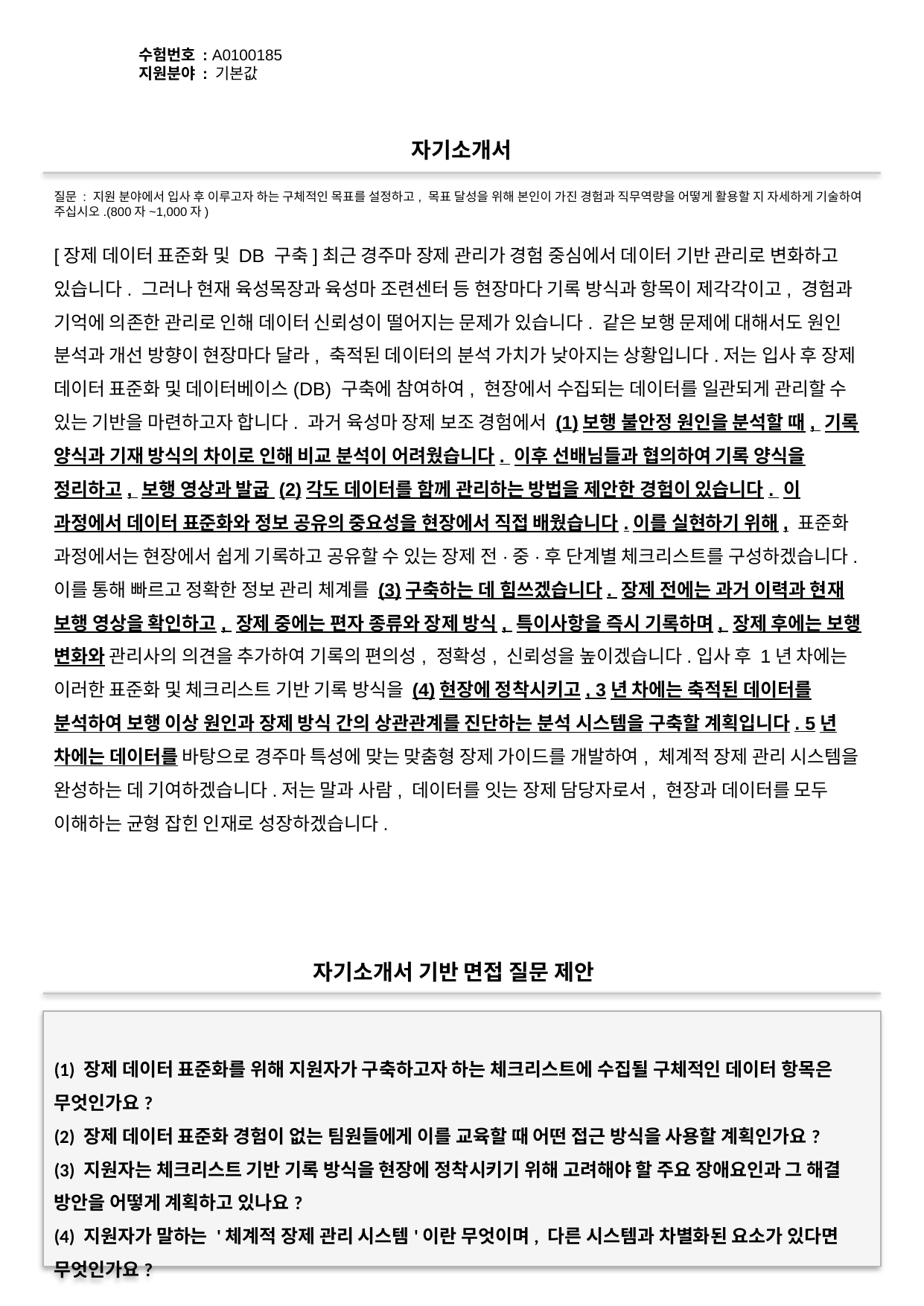

수험번호 : A0100185
지원분야 : 기본값
#

자기소개서

질문 : 지원 분야에서 입사 후 이루고자 하는 구체적인 목표를 설정하고, 목표 달성을 위해 본인이 가진 경험과 직무역량을 어떻게 활용할 지 자세하게 기술하여 주십시오.(800자~1,000자)

[장제 데이터 표준화 및 DB 구축]최근 경주마 장제 관리가 경험 중심에서 데이터 기반 관리로 변화하고 있습니다. 그러나 현재 육성목장과 육성마 조련센터 등 현장마다 기록 방식과 항목이 제각각이고, 경험과 기억에 의존한 관리로 인해 데이터 신뢰성이 떨어지는 문제가 있습니다. 같은 보행 문제에 대해서도 원인 분석과 개선 방향이 현장마다 달라, 축적된 데이터의 분석 가치가 낮아지는 상황입니다.저는 입사 후 장제 데이터 표준화 및 데이터베이스(DB) 구축에 참여하여, 현장에서 수집되는 데이터를 일관되게 관리할 수 있는 기반을 마련하고자 합니다. 과거 육성마 장제 보조 경험에서 (1)보행 불안정 원인을 분석할 때, 기록 양식과 기재 방식의 차이로 인해 비교 분석이 어려웠습니다. 이후 선배님들과 협의하여 기록 양식을 정리하고, 보행 영상과 발굽 (2)각도 데이터를 함께 관리하는 방법을 제안한 경험이 있습니다. 이 과정에서 데이터 표준화와 정보 공유의 중요성을 현장에서 직접 배웠습니다.이를 실현하기 위해, 표준화 과정에서는 현장에서 쉽게 기록하고 공유할 수 있는 장제 전·중·후 단계별 체크리스트를 구성하겠습니다. 이를 통해 빠르고 정확한 정보 관리 체계를 (3)구축하는 데 힘쓰겠습니다. 장제 전에는 과거 이력과 현재 보행 영상을 확인하고, 장제 중에는 편자 종류와 장제 방식, 특이사항을 즉시 기록하며, 장제 후에는 보행 변화와 관리사의 의견을 추가하여 기록의 편의성, 정확성, 신뢰성을 높이겠습니다.입사 후 1년 차에는 이러한 표준화 및 체크리스트 기반 기록 방식을 (4)현장에 정착시키고, 3년 차에는 축적된 데이터를 분석하여 보행 이상 원인과 장제 방식 간의 상관관계를 진단하는 분석 시스템을 구축할 계획입니다. 5년 차에는 데이터를 바탕으로 경주마 특성에 맞는 맞춤형 장제 가이드를 개발하여, 체계적 장제 관리 시스템을 완성하는 데 기여하겠습니다.저는 말과 사람, 데이터를 잇는 장제 담당자로서, 현장과 데이터를 모두 이해하는 균형 잡힌 인재로 성장하겠습니다.

자기소개서 기반 면접 질문 제안

(1) 장제 데이터 표준화를 위해 지원자가 구축하고자 하는 체크리스트에 수집될 구체적인 데이터 항목은 무엇인가요?
(2) 장제 데이터 표준화 경험이 없는 팀원들에게 이를 교육할 때 어떤 접근 방식을 사용할 계획인가요?
(3) 지원자는 체크리스트 기반 기록 방식을 현장에 정착시키기 위해 고려해야 할 주요 장애요인과 그 해결 방안을 어떻게 계획하고 있나요?
(4) 지원자가 말하는 '체계적 장제 관리 시스템'이란 무엇이며, 다른 시스템과 차별화된 요소가 있다면 무엇인가요?